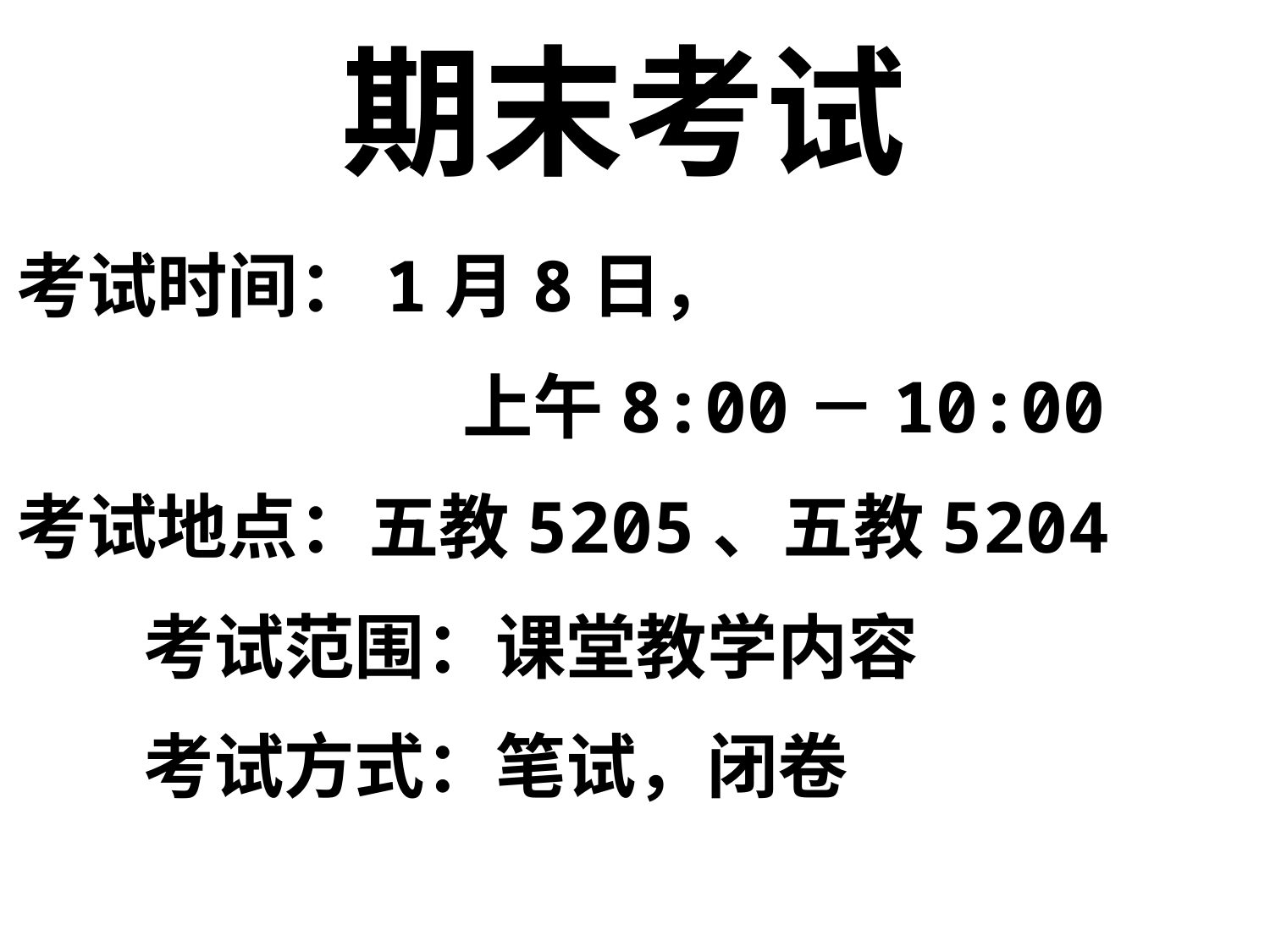

期末考试
    	考试时间：1月8日，
			  	   上午8:00－10:00
    	考试地点：五教5205、五教5204
	 	考试范围：课堂教学内容
	 	考试方式：笔试，闭卷